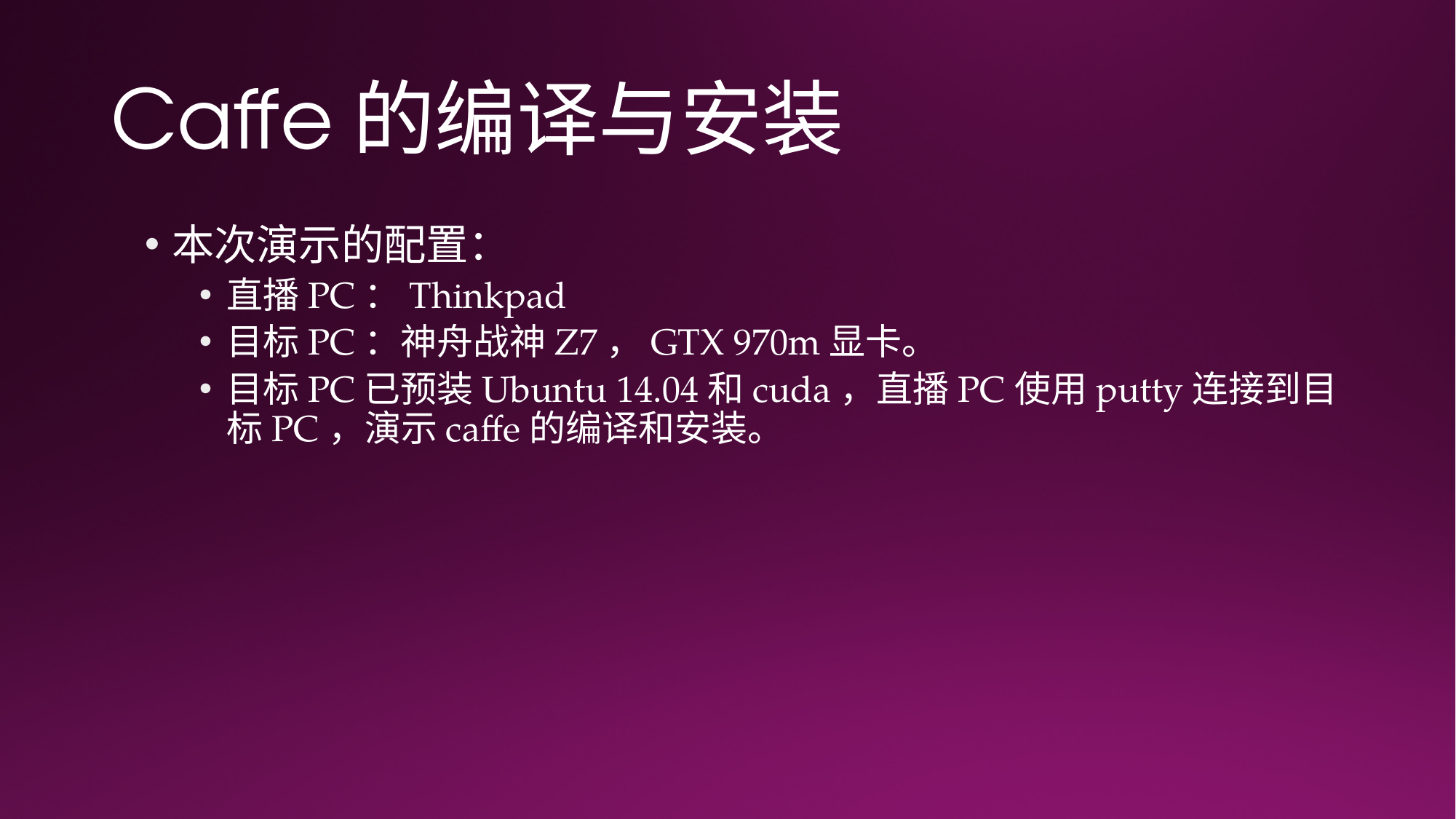

# Caffe的编译与安装
本次演示的配置：
直播PC：Thinkpad
目标PC：神舟战神Z7，GTX 970m显卡。
目标PC已预装Ubuntu 14.04和cuda，直播PC使用putty连接到目标PC，演示caffe的编译和安装。